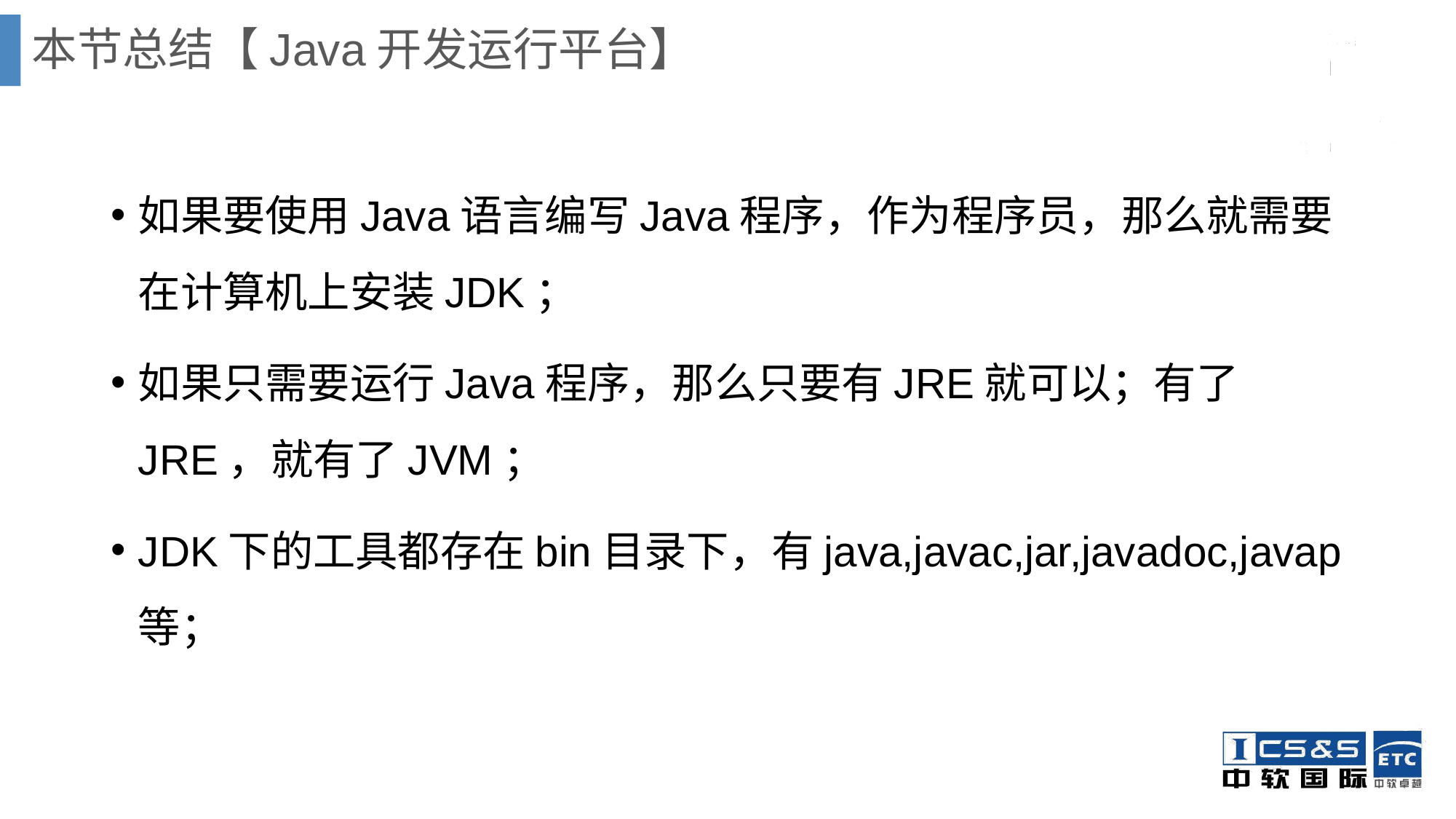

# 本节总结【Java开发运行平台】
如果要使用Java语言编写Java程序，作为程序员，那么就需要在计算机上安装JDK；
如果只需要运行Java程序，那么只要有JRE就可以；有了JRE，就有了JVM；
JDK下的工具都存在bin目录下，有java,javac,jar,javadoc,javap等；